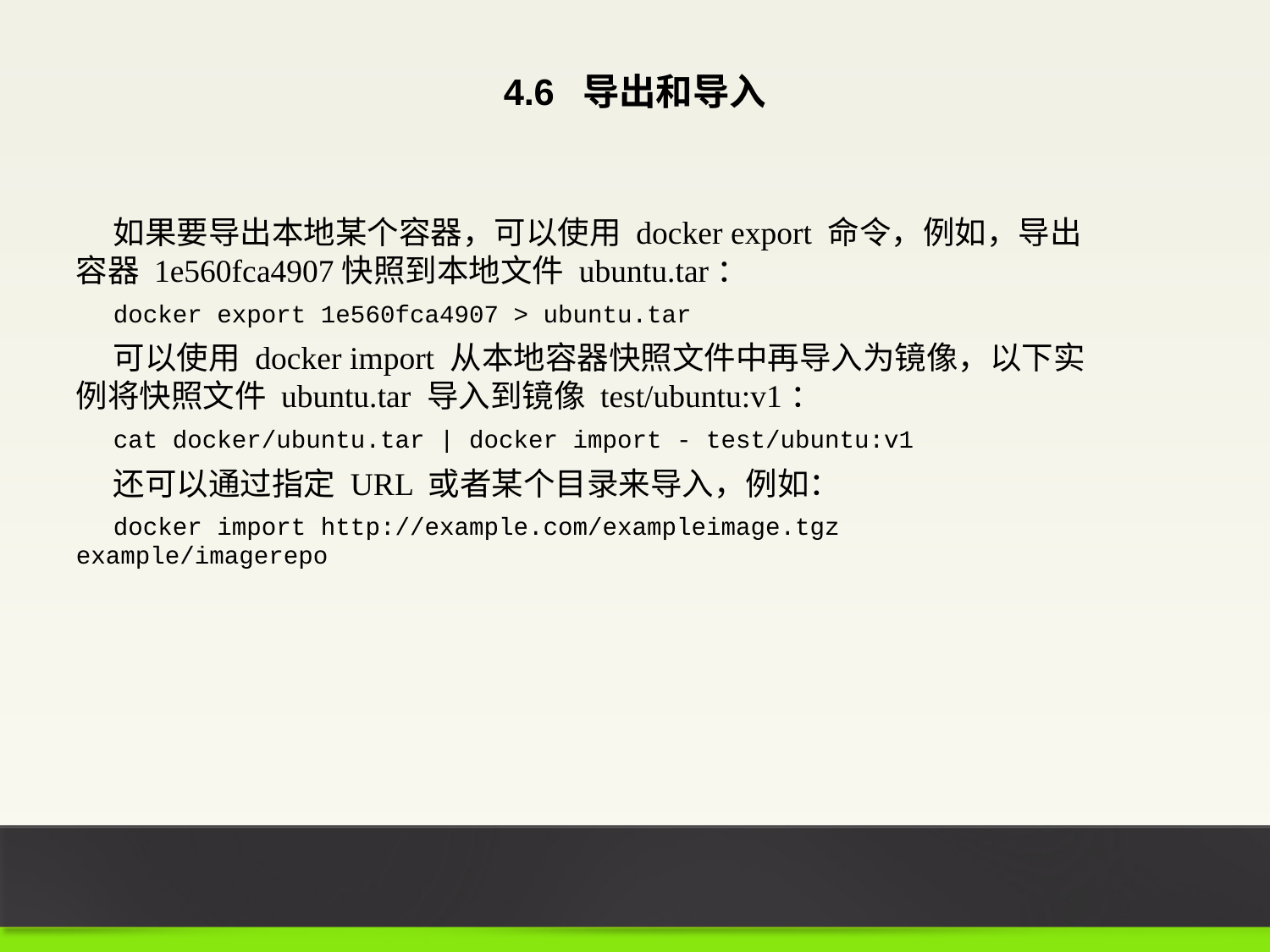

4.6  导出和导入
如果要导出本地某个容器，可以使用 docker export 命令，例如，导出容器 1e560fca4907快照到本地文件 ubuntu.tar：
docker export 1e560fca4907 > ubuntu.tar
可以使用 docker import 从本地容器快照文件中再导入为镜像，以下实例将快照文件 ubuntu.tar 导入到镜像 test/ubuntu:v1：
cat docker/ubuntu.tar | docker import - test/ubuntu:v1
还可以通过指定 URL 或者某个目录来导入，例如：
docker import http://example.com/exampleimage.tgz example/imagerepo